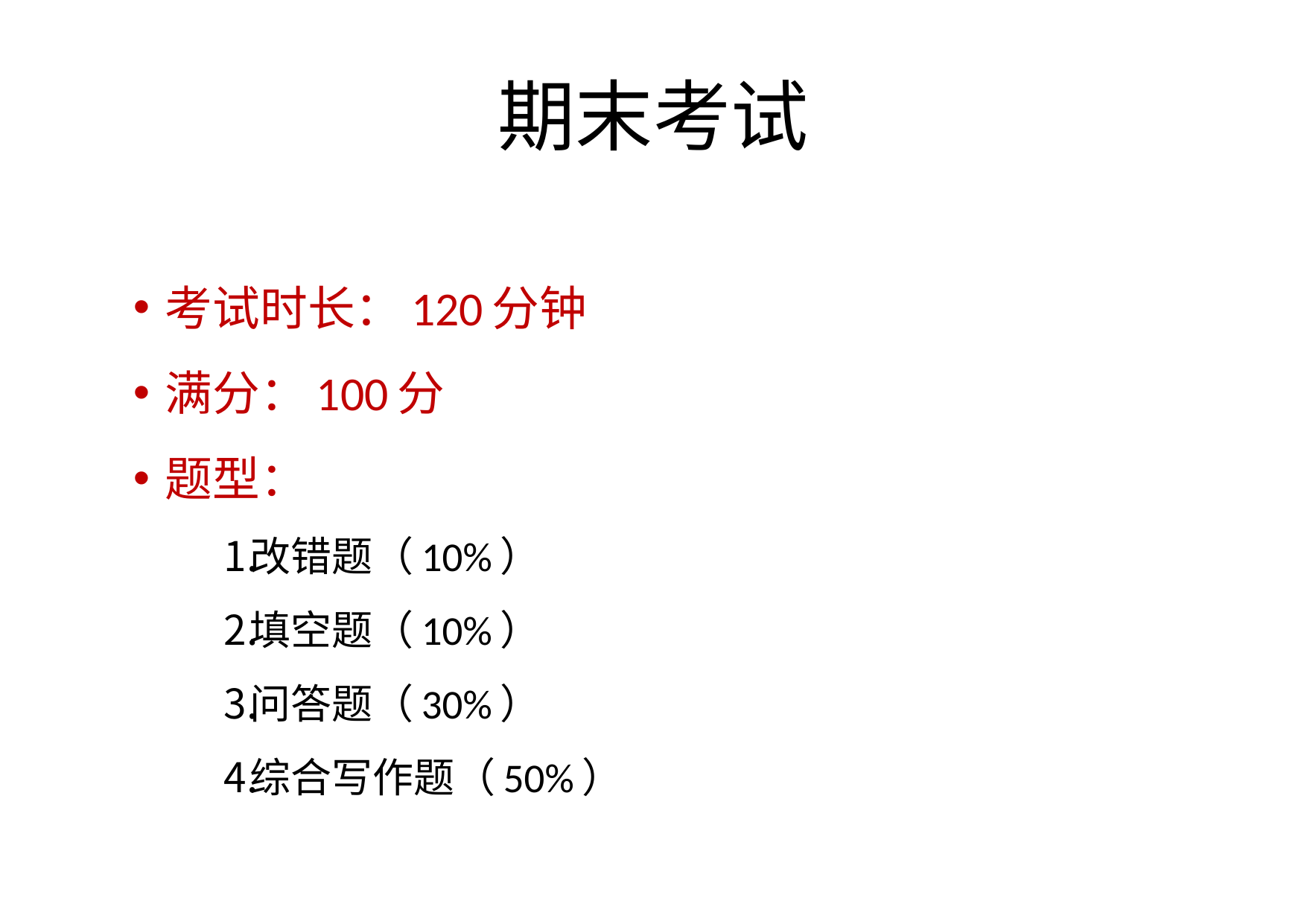

# 期末考试
 考试时长：120分钟
 满分：100分
 题型：
改错题（10%）
填空题（10%）
问答题（30%）
综合写作题（50%）